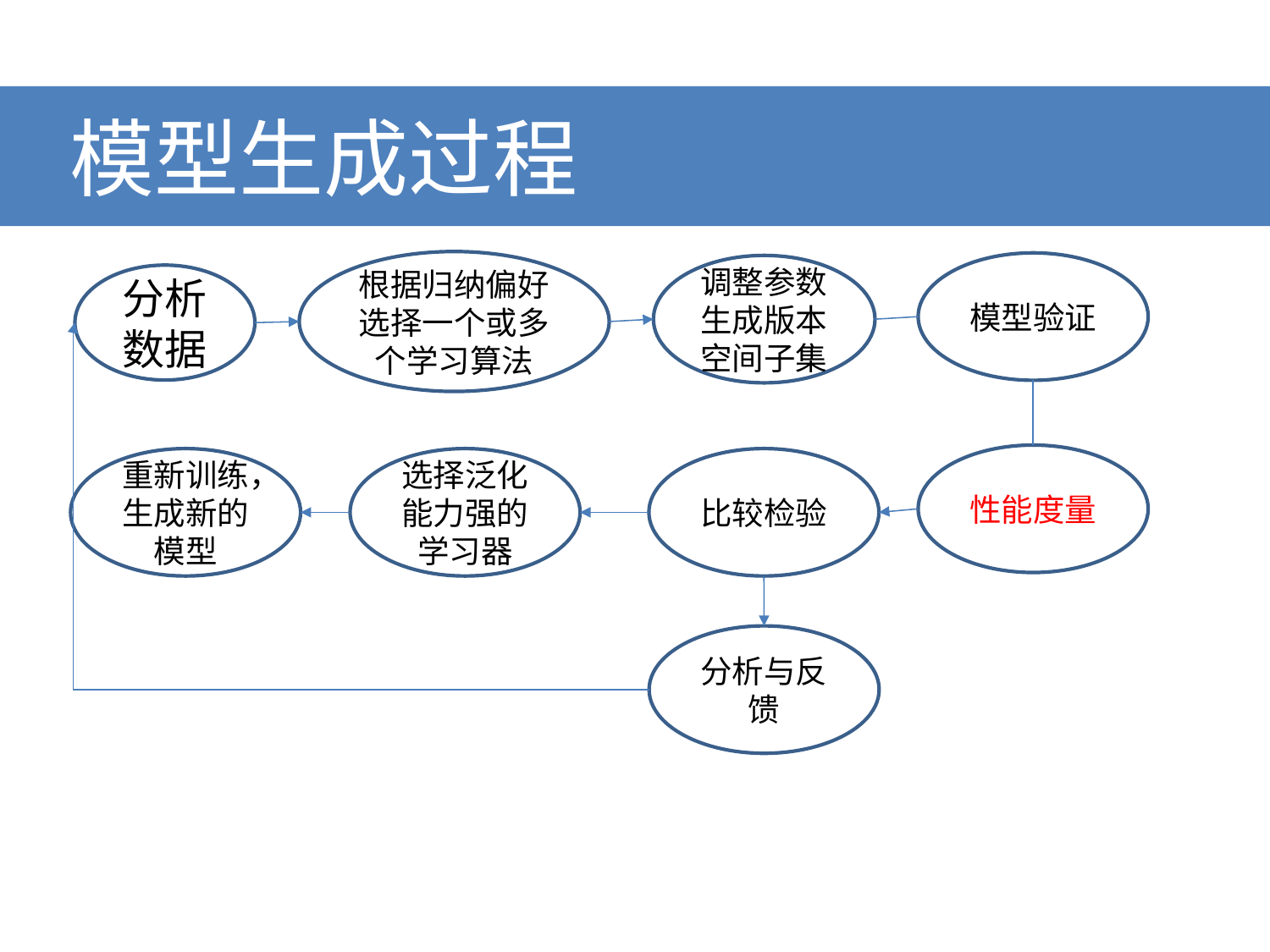

# 模型生成过程
根据归纳偏好选择一个或多个学习算法
模型验证
调整参数生成版本空间子集
分析数据
性能度量
重新训练，生成新的模型
选择泛化能力强的学习器
比较检验
分析与反馈